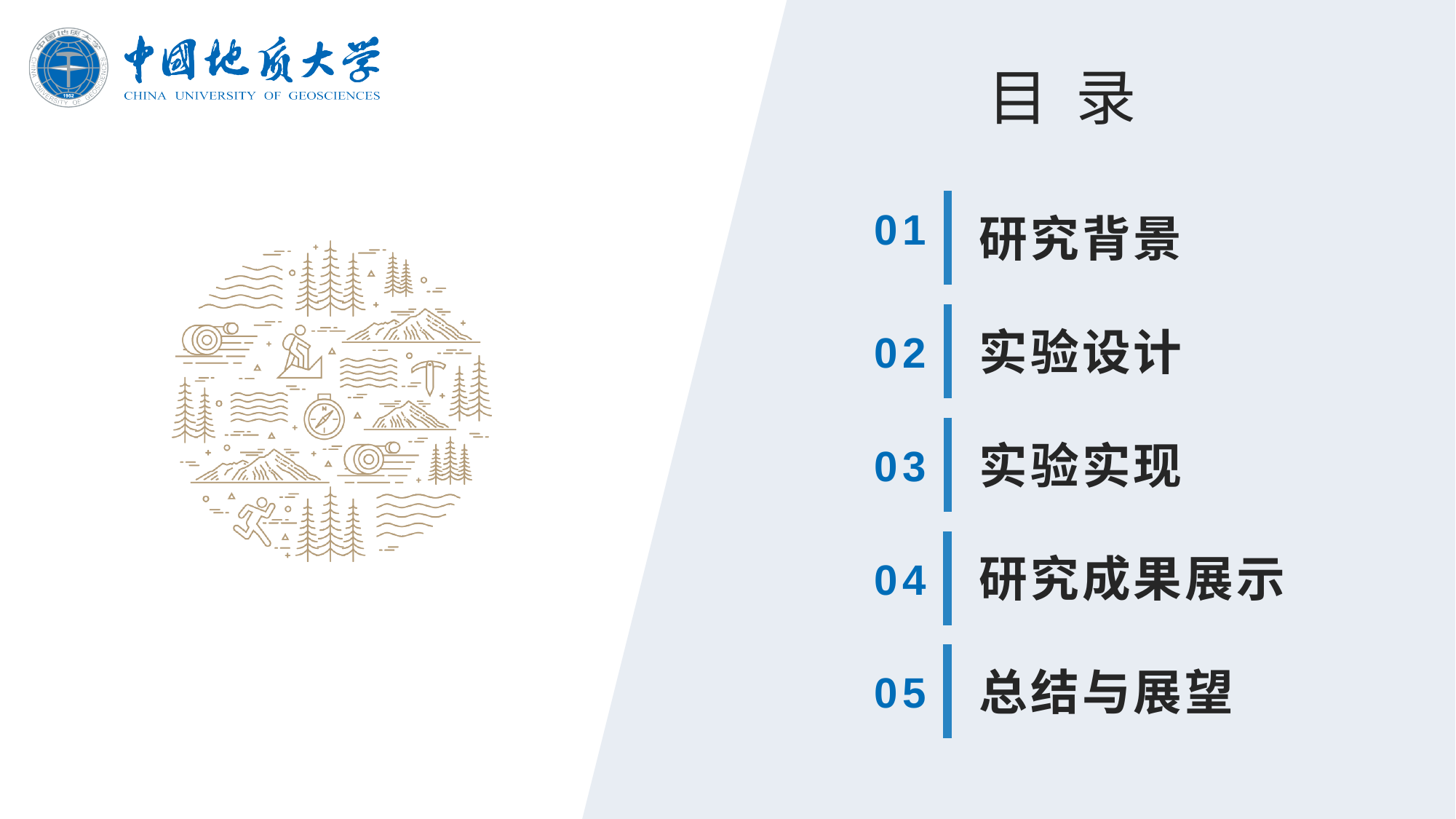

目  录
研究背景
01
实验设计
02
实验实现
03
研究成果展示
04
总结与展望
05